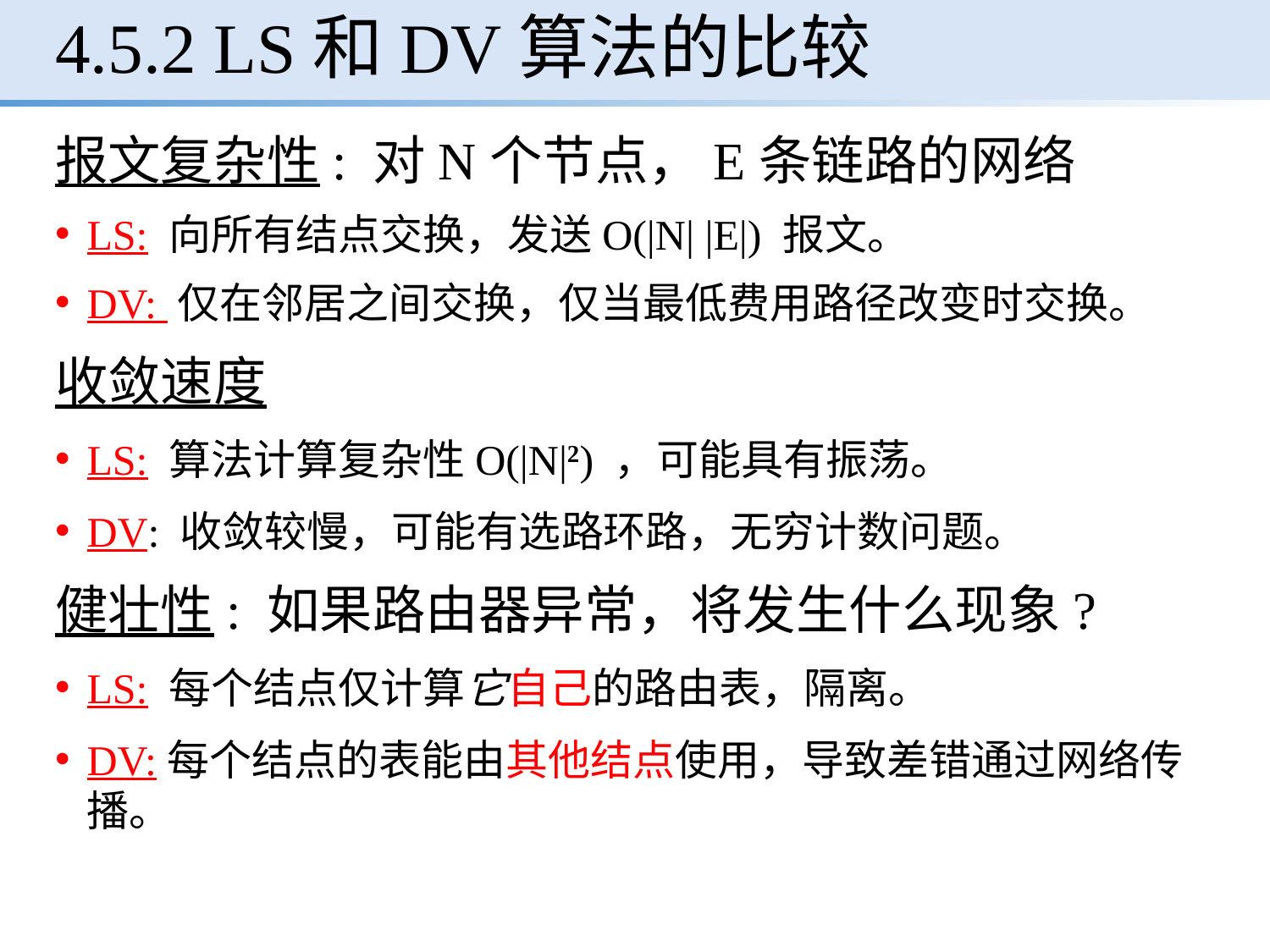

# 4.5.2 LS和DV算法的比较
报文复杂性: 对N个节点，E条链路的网络
LS: 向所有结点交换，发送O(|N| |E|) 报文。
DV: 仅在邻居之间交换，仅当最低费用路径改变时交换。
收敛速度
LS: 算法计算复杂性O(|N|2) ，可能具有振荡。
DV: 收敛较慢，可能有选路环路，无穷计数问题。
健壮性: 如果路由器异常，将发生什么现象?
LS: 每个结点仅计算它自己的路由表，隔离。
DV:每个结点的表能由其他结点使用，导致差错通过网络传播。